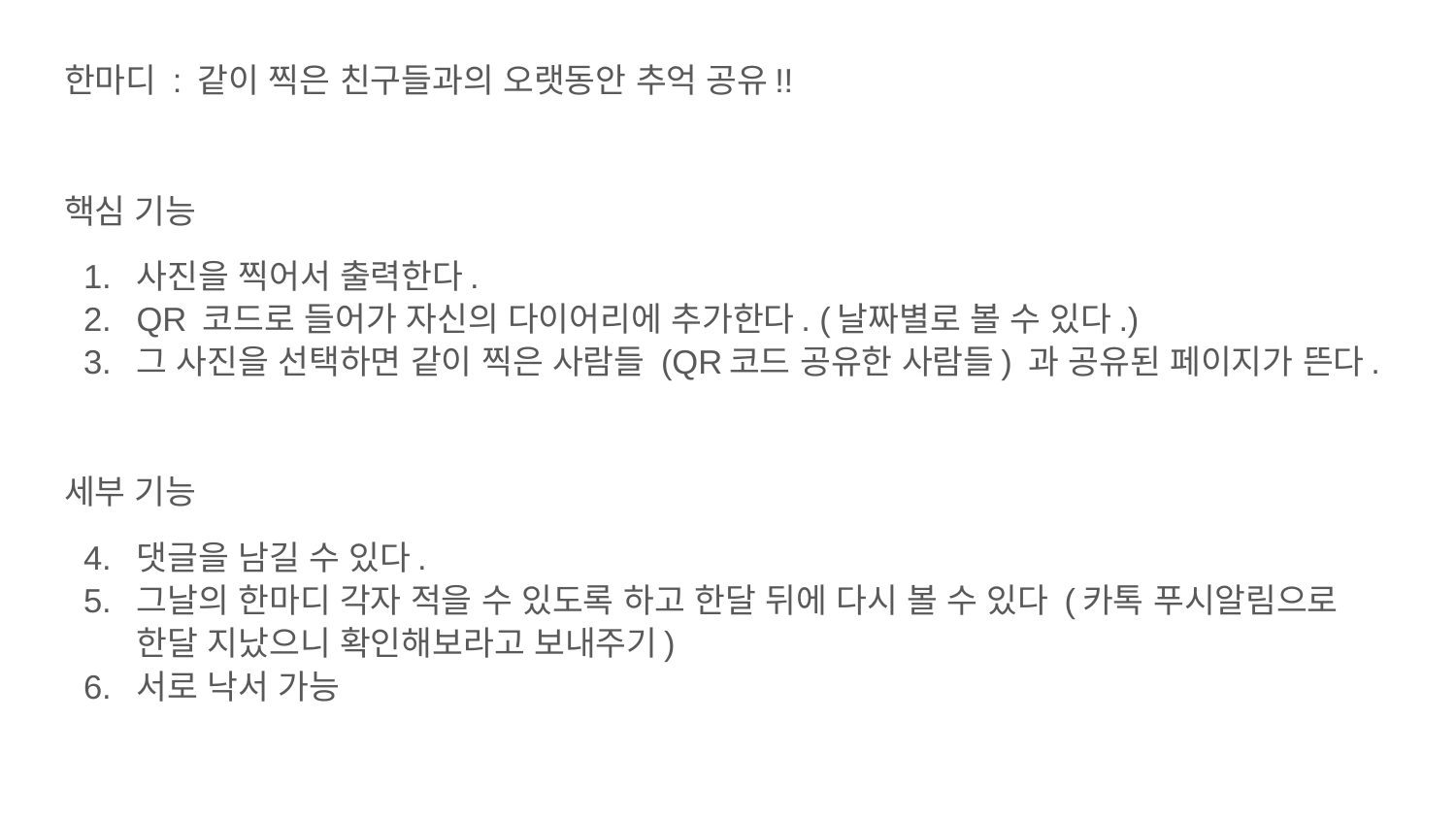

한마디 : 같이 찍은 친구들과의 오랫동안 추억 공유!!

핵심 기능
사진을 찍어서 출력한다.
QR 코드로 들어가 자신의 다이어리에 추가한다. (날짜별로 볼 수 있다.)
그 사진을 선택하면 같이 찍은 사람들 (QR코드 공유한 사람들) 과 공유된 페이지가 뜬다.

세부 기능
댓글을 남길 수 있다.
그날의 한마디 각자 적을 수 있도록 하고 한달 뒤에 다시 볼 수 있다 (카톡 푸시알림으로 한달 지났으니 확인해보라고 보내주기)
서로 낙서 가능